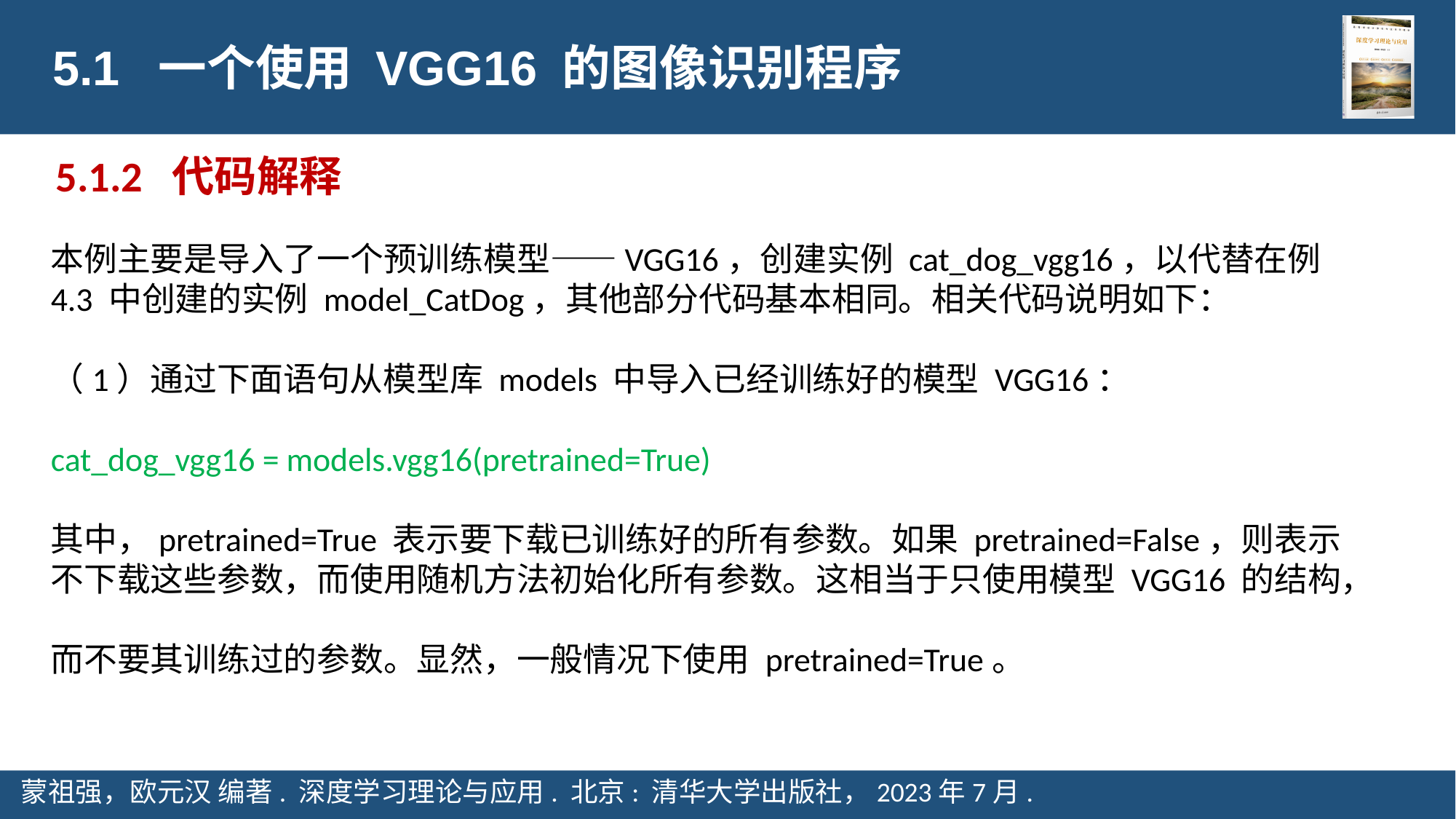

5.1  一个使用 VGG16 的图像识别程序
5.1.2  代码解释
本例主要是导入了一个预训练模型——VGG16，创建实例 cat_dog_vgg16，以代替在例
4.3 中创建的实例 model_CatDog，其他部分代码基本相同。相关代码说明如下：

（1）通过下面语句从模型库 models 中导入已经训练好的模型 VGG16：

cat_dog_vgg16 = models.vgg16(pretrained=True)

其中，pretrained=True 表示要下载已训练好的所有参数。如果 pretrained=False，则表示
不下载这些参数，而使用随机方法初始化所有参数。这相当于只使用模型 VGG16 的结构，
而不要其训练过的参数。显然，一般情况下使用 pretrained=True。